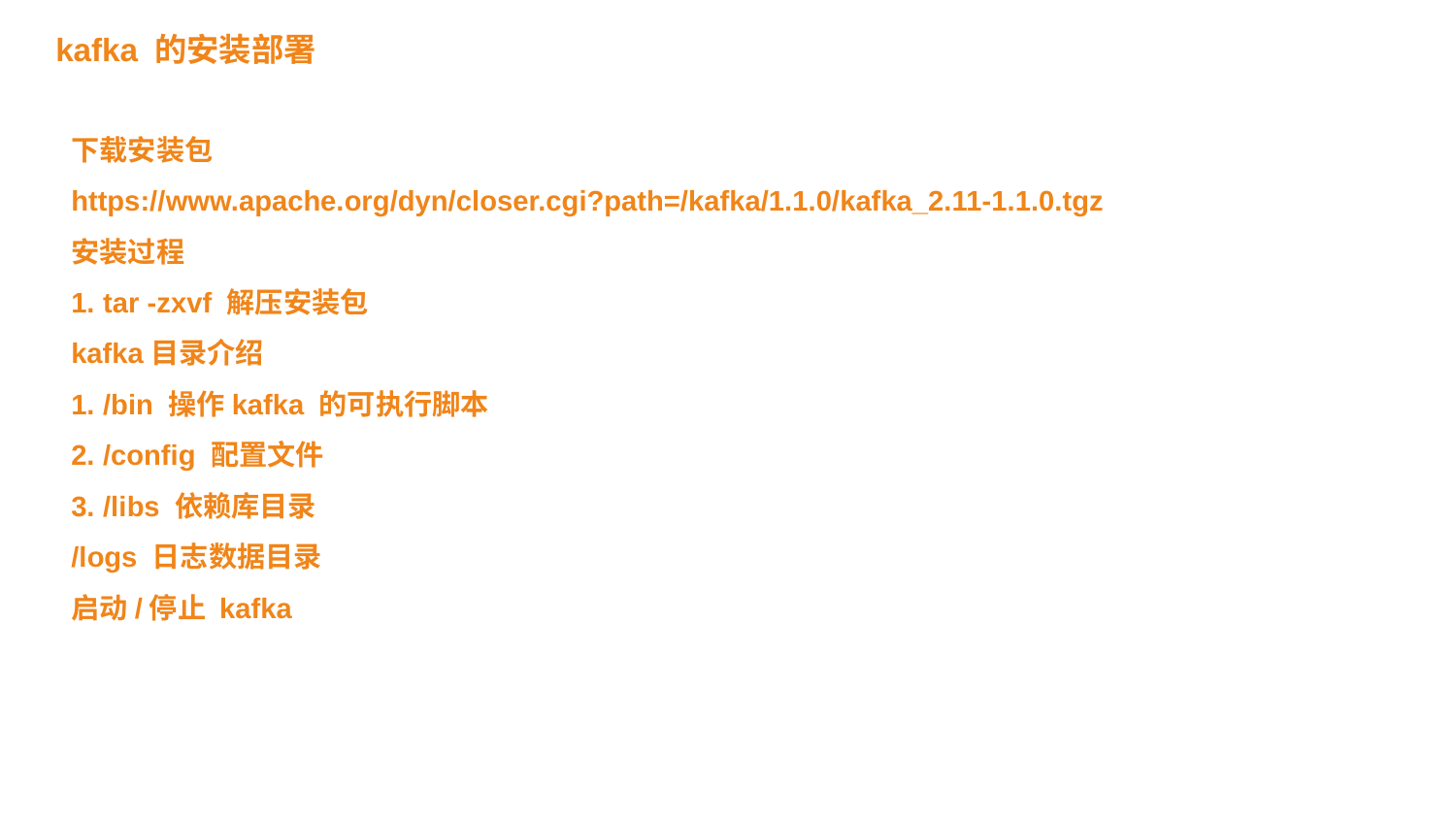

kafka 的安装部署
下载安装包
https://www.apache.org/dyn/closer.cgi?path=/kafka/1.1.0/kafka_2.11-1.1.0.tgz
安装过程
1. tar -zxvf 解压安装包
kafka目录介绍
1. /bin 操作kafka 的可执行脚本
2. /config 配置文件
3. /libs 依赖库目录
/logs 日志数据目录
启动/停止 kafka